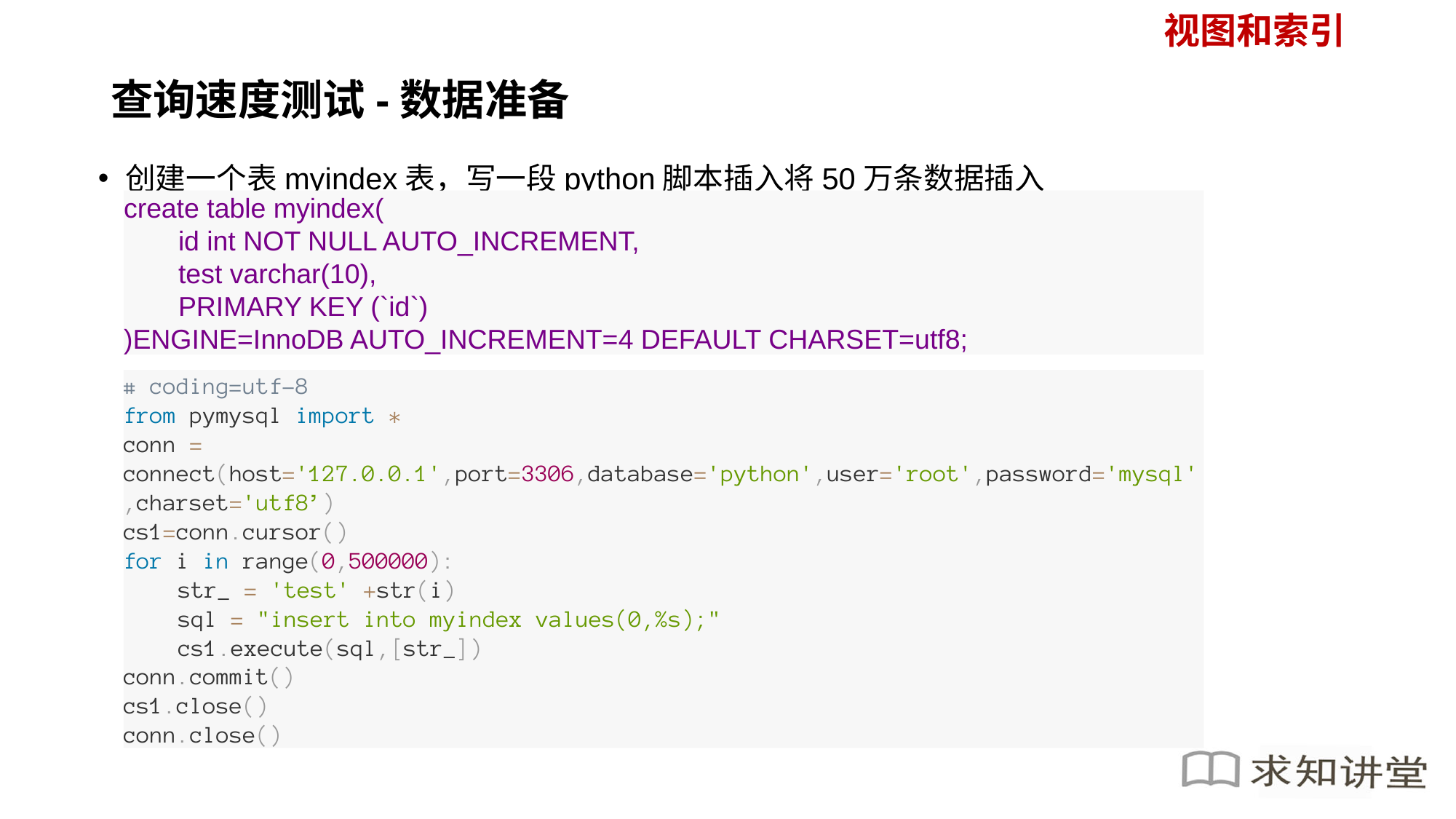

视图和索引
# 查询速度测试-数据准备
创建一个表myindex表，写一段python脚本插入将50万条数据插入

create table myindex(
id int NOT NULL AUTO_INCREMENT,
test varchar(10),
PRIMARY KEY (`id`)
)ENGINE=InnoDB AUTO_INCREMENT=4 DEFAULT CHARSET=utf8;
# coding=utf-8
from pymysql import *
conn = connect(host='127.0.0.1',port=3306,database='python',user='root',password='mysql',charset='utf8’)
cs1=conn.cursor()
for i in range(0,500000):
str_ = 'test' +str(i)
sql = "insert into myindex values(0,%s);"
cs1.execute(sql,[str_])
conn.commit()
cs1.close()
conn.close()